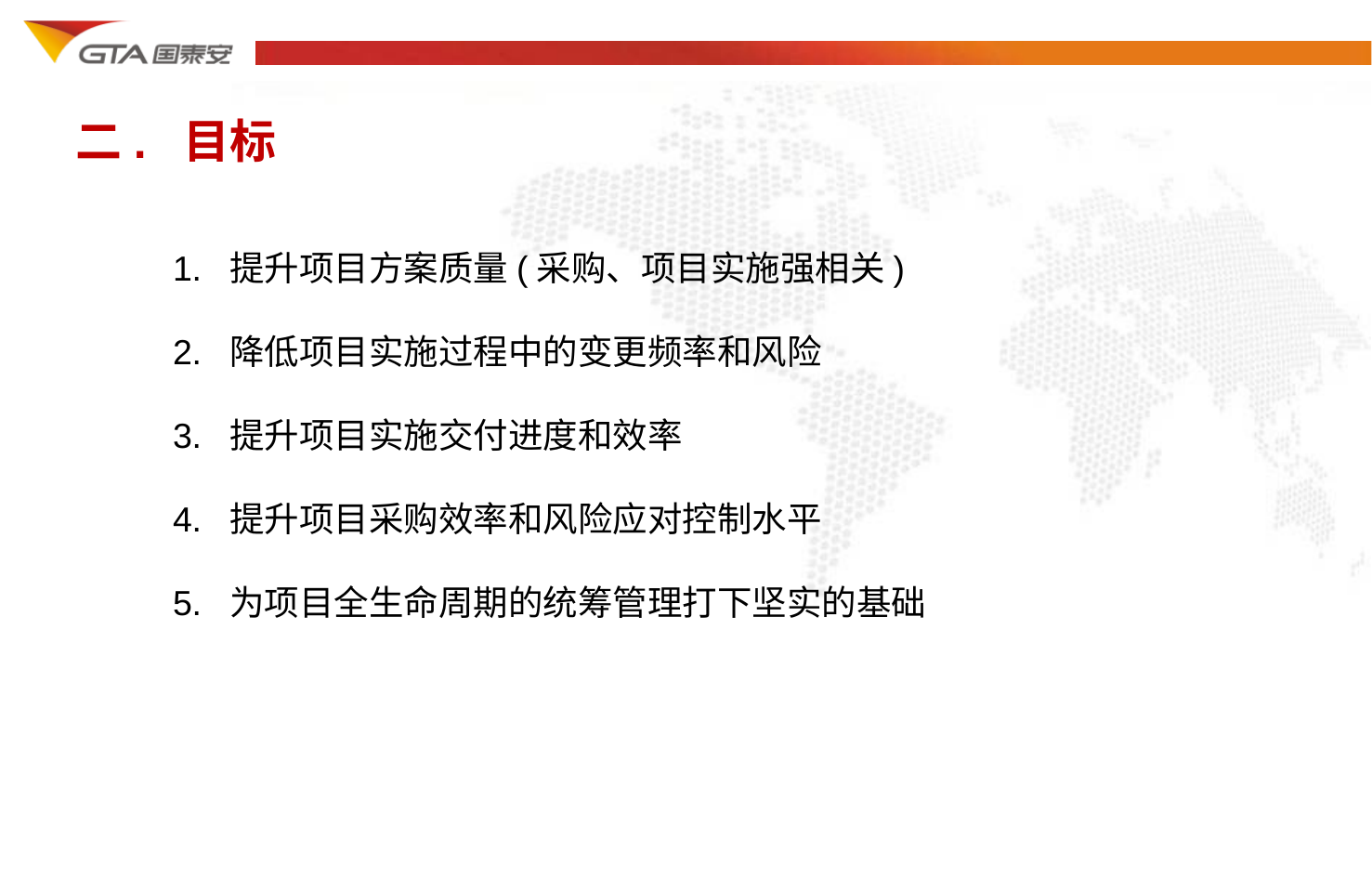

二.  目标
         1.  提升项目方案质量(采购、项目实施强相关)
         2.  降低项目实施过程中的变更频率和风险
         3.  提升项目实施交付进度和效率
         4.  提升项目采购效率和风险应对控制水平
         5.  为项目全生命周期的统筹管理打下坚实的基础